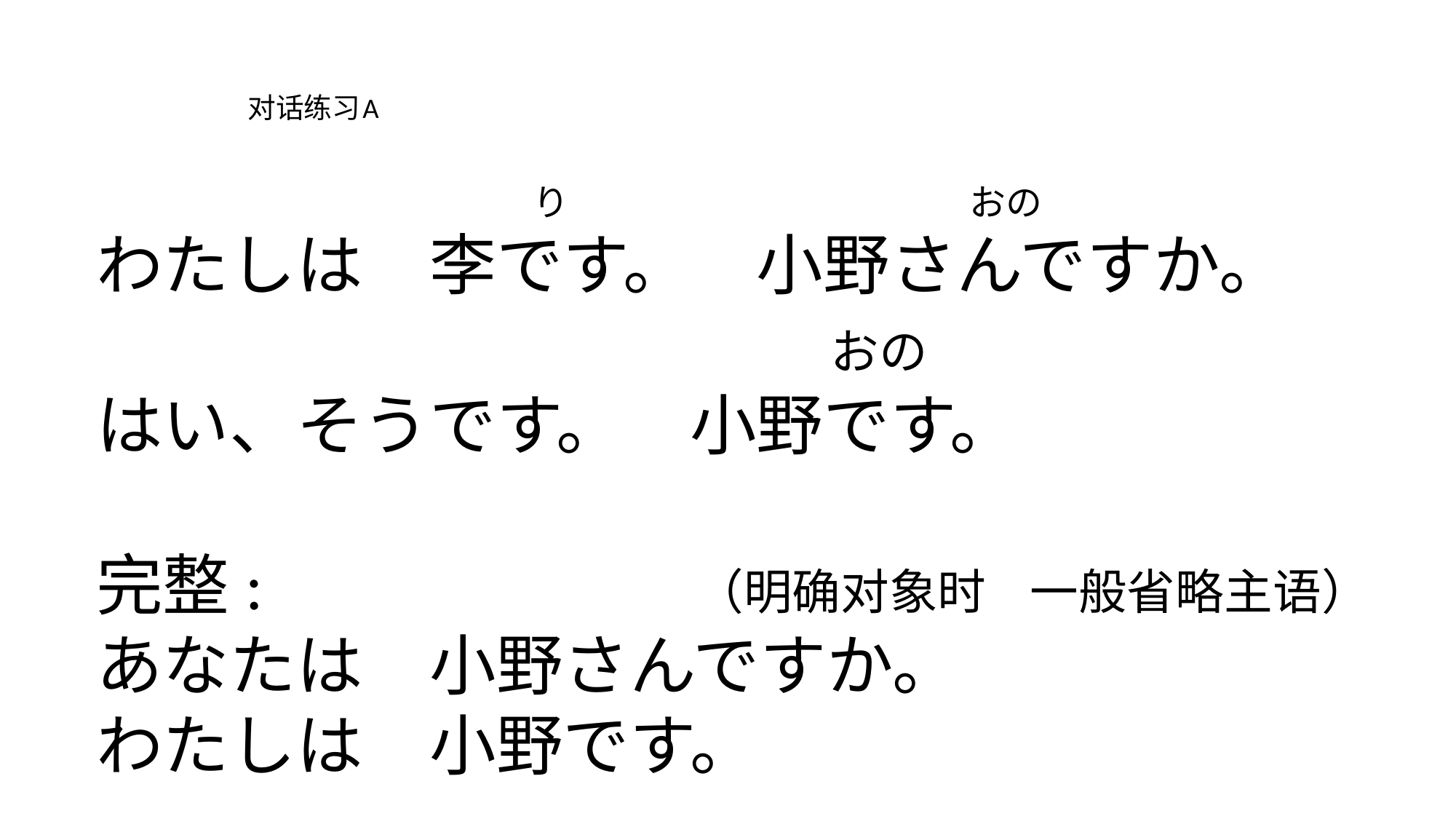

# 对话练习A
　　　　　　　　　　　　り　　　　　　　　　　　おの
わたしは　李です。　小野さんですか。
　　　　　　　　　　　おの
はい、そうです。　小野です。

完整: 　　　　　　（明确对象时    一般省略主语）
あなたは　小野さんですか。
わたしは　小野です。